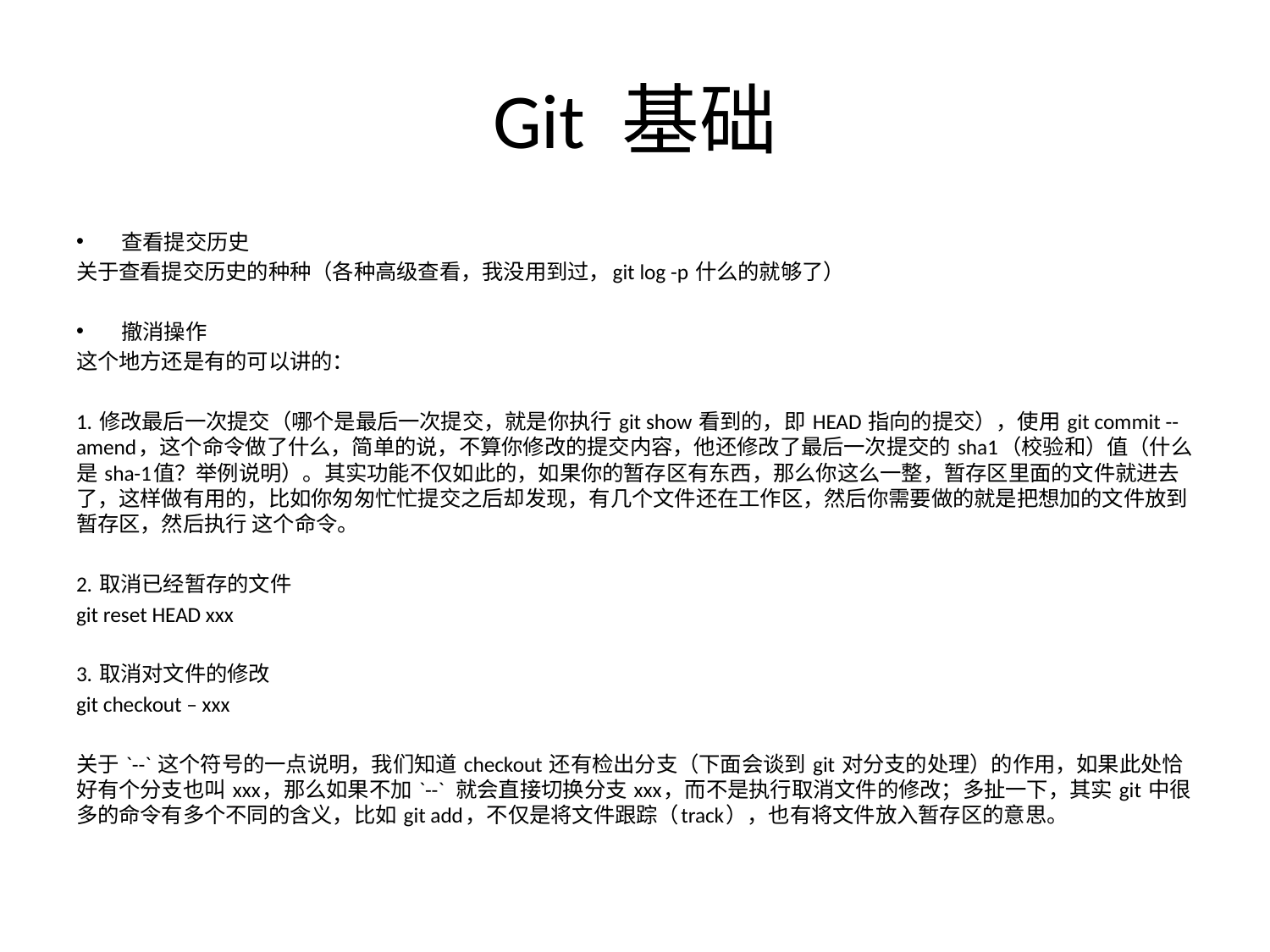

# Git 基础
查看提交历史
关于查看提交历史的种种（各种高级查看，我没用到过，git log -p 什么的就够了）

撤消操作
这个地方还是有的可以讲的：

1. 修改最后一次提交（哪个是最后一次提交，就是你执行 git show 看到的，即 HEAD 指向的提交），使用 git commit --amend，这个命令做了什么，简单的说，不算你修改的提交内容，他还修改了最后一次提交的 sha1（校验和）值（什么是 sha-1值？举例说明）。其实功能不仅如此的，如果你的暂存区有东西，那么你这么一整，暂存区里面的文件就进去了，这样做有用的，比如你匆匆忙忙提交之后却发现，有几个文件还在工作区，然后你需要做的就是把想加的文件放到暂存区，然后执行 这个命令。

2. 取消已经暂存的文件
git reset HEAD xxx

3. 取消对文件的修改
git checkout – xxx

关于 `--` 这个符号的一点说明，我们知道 checkout 还有检出分支（下面会谈到 git 对分支的处理）的作用，如果此处恰好有个分支也叫 xxx，那么如果不加 `--`  就会直接切换分支 xxx，而不是执行取消文件的修改；多扯一下，其实 git 中很多的命令有多个不同的含义，比如 git add，不仅是将文件跟踪（track），也有将文件放入暂存区的意思。